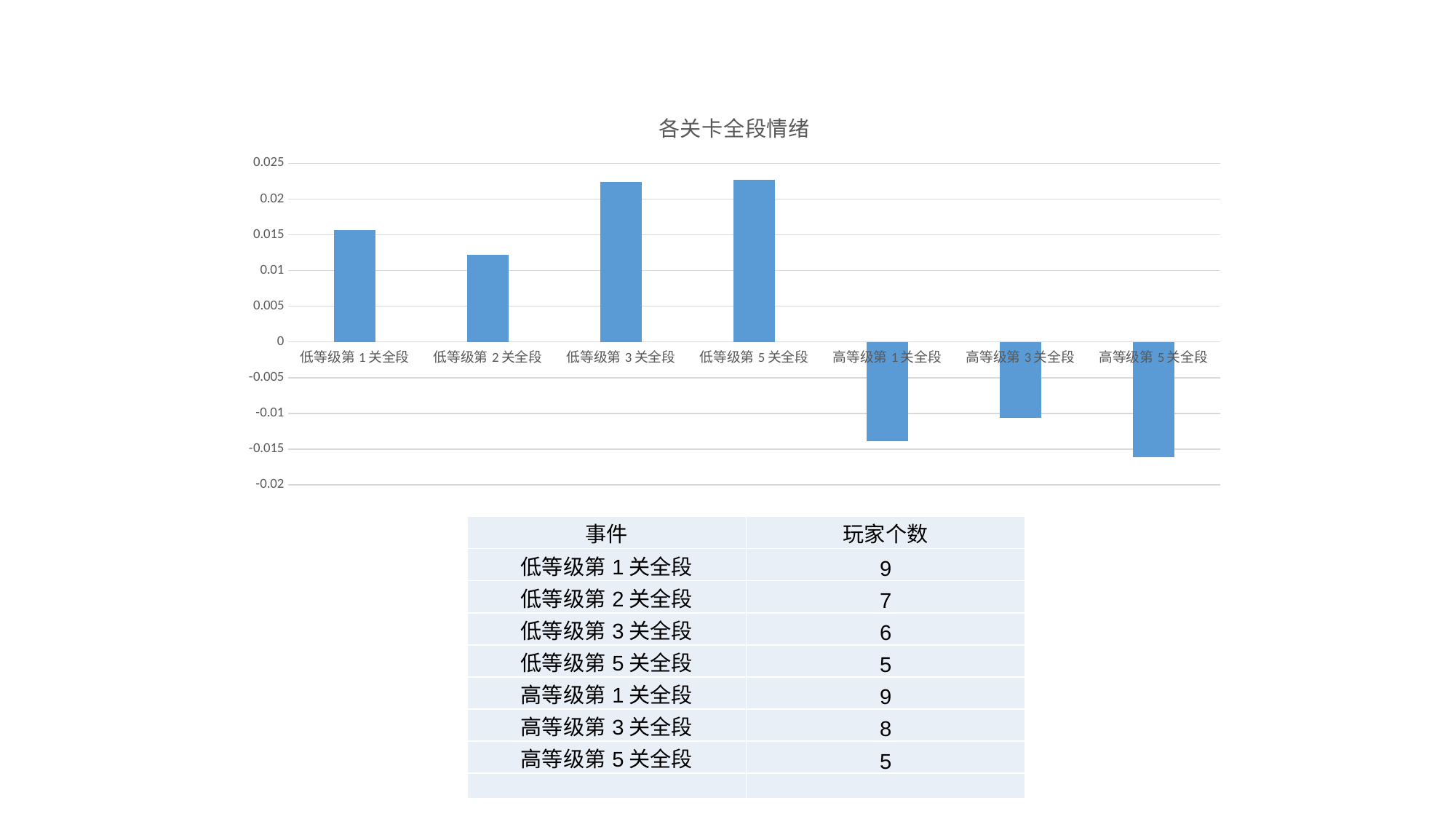

### Chart: 各关卡全段情绪

| Category |  |
|---|---|
| 低等级第1关全段 | 0.015637427250678126 |
| 低等级第2关全段 | 0.01215451575793827 |
| 低等级第3关全段 | 0.022418634573522438 |
| 低等级第5关全段 | 0.022711656164455234 |
| 高等级第1关全段 | -0.013850355594118888 |
| 高等级第3关全段 | -0.010595385574948376 |
| 高等级第5关全段 | -0.016090506812578297 |
| 事件 | 玩家个数 |
| --- | --- |
| 低等级第1关全段 | 9 |
| 低等级第2关全段 | 7 |
| 低等级第3关全段 | 6 |
| 低等级第5关全段 | 5 |
| 高等级第1关全段 | 9 |
| 高等级第3关全段 | 8 |
| 高等级第5关全段 | 5 |
|  |  |